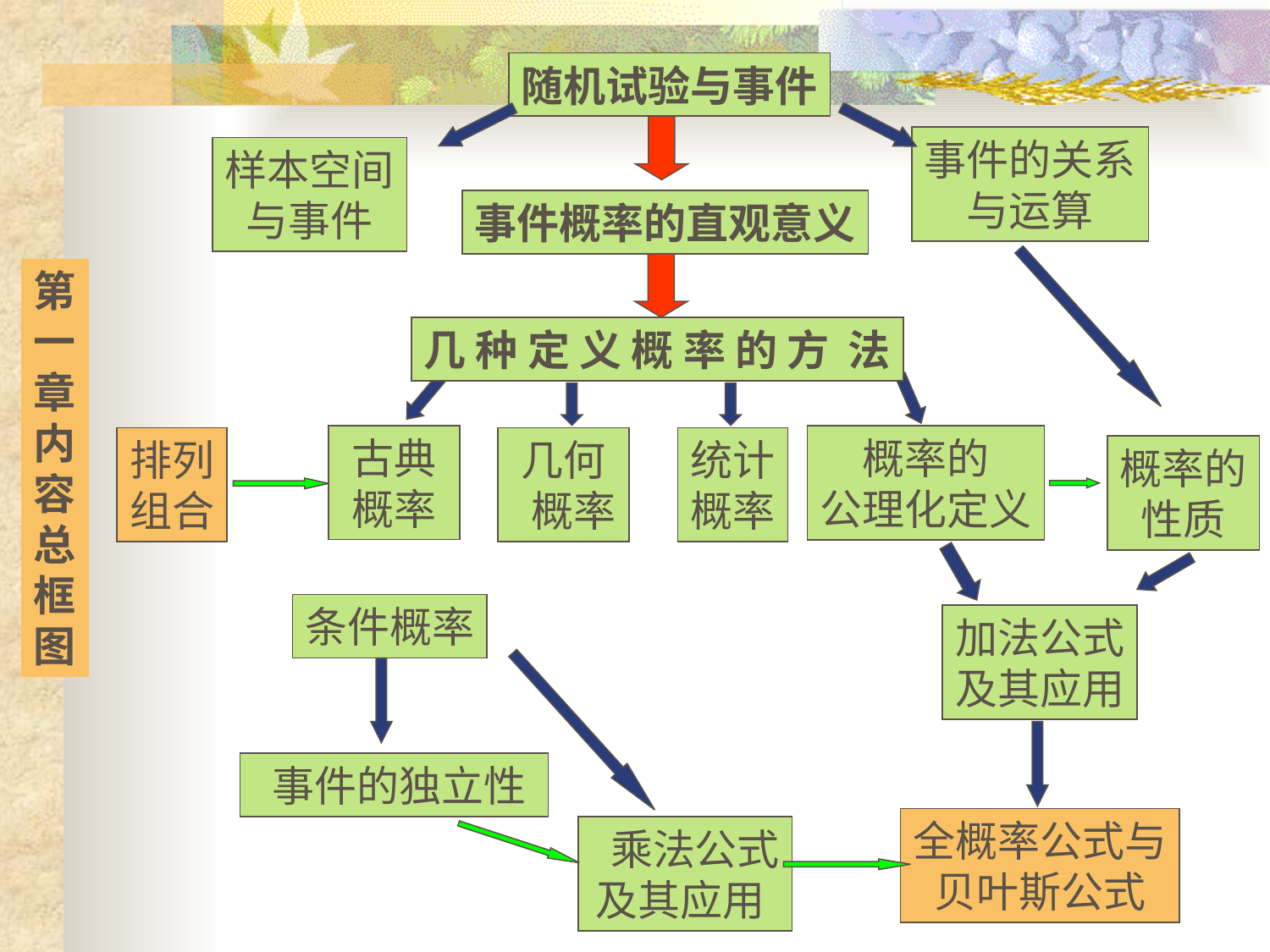

随机试验与事件

事件的关系
与运算
样本空间
与事件
事件概率的直观意义

第
一
章
内
容
总
框
图
几 种 定 义 概 率 的 方  法

古典
概率
概率的
公理化定义
排列
组合
几何
 概率
统计
概率
概率的
性质

条件概率
加法公式
及其应用

 事件的独立性
全概率公式与
贝叶斯公式
 乘法公式
及其应用